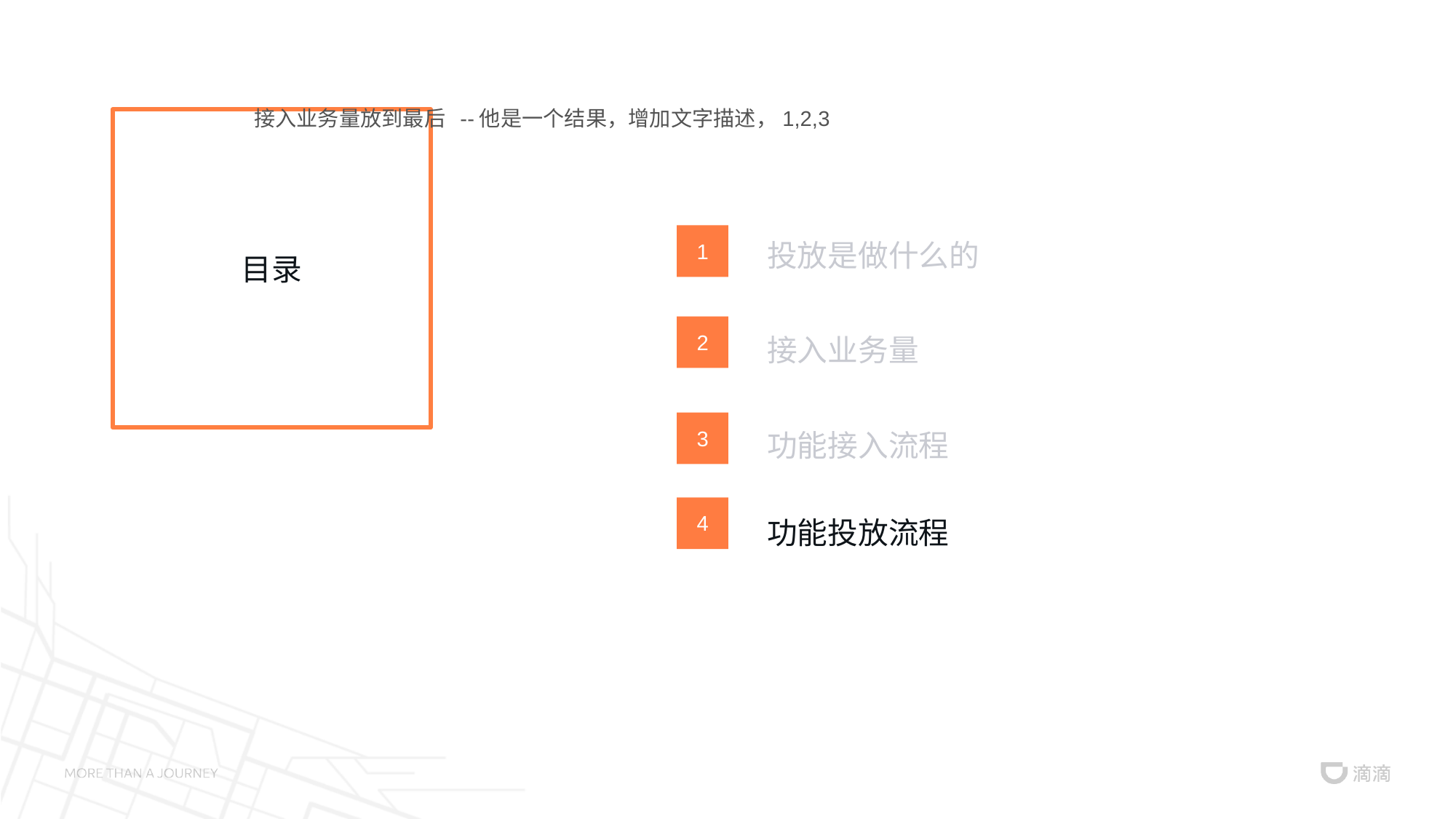

接入业务量放到最后  --他是一个结果，增加文字描述，1,2,3
目录
投放是做什么的
1
接入业务量
2
功能接入流程
3
功能投放流程
4